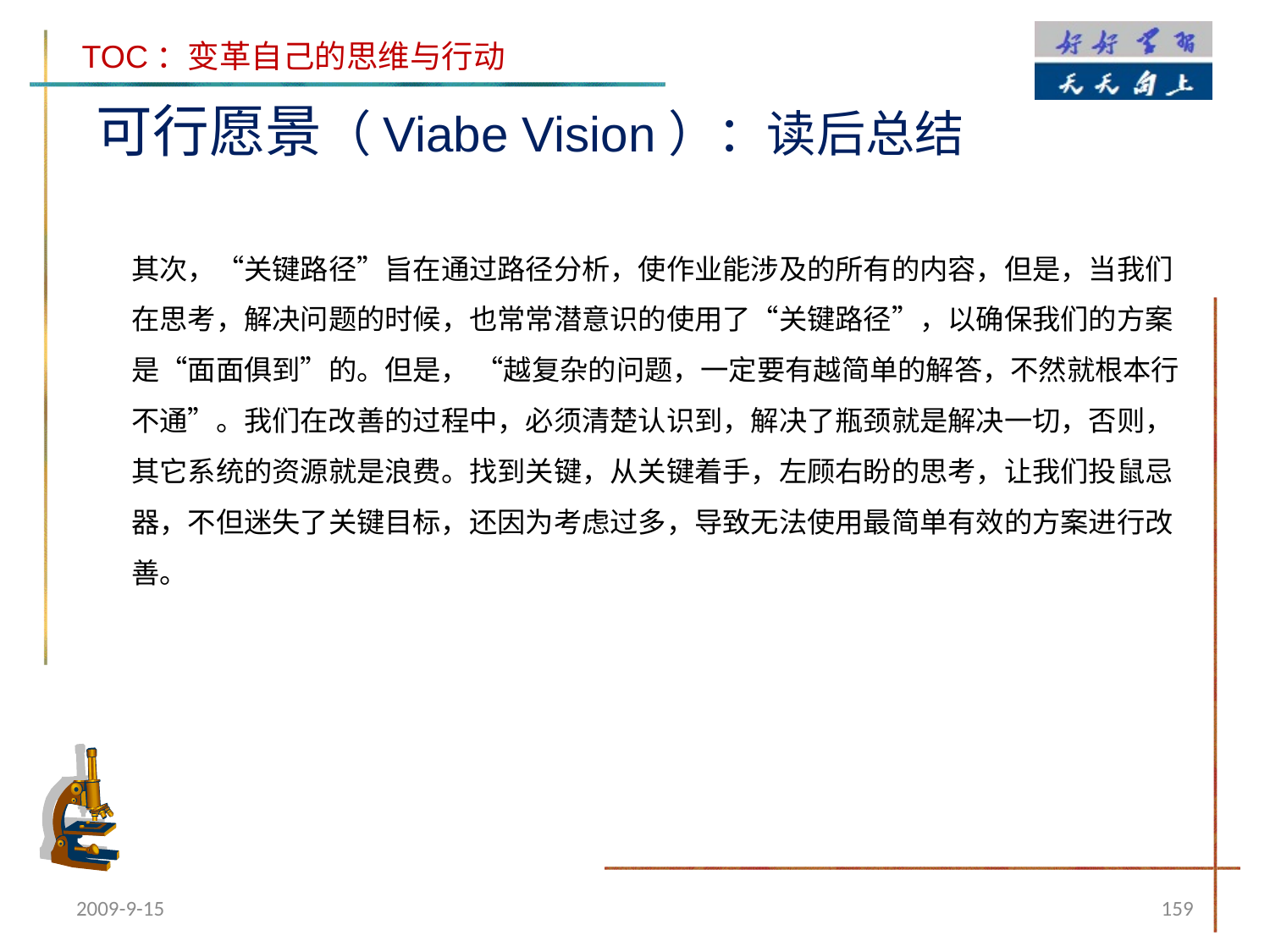

可行愿景（Viabe Vision）：读后总结
其次，“关键路径”旨在通过路径分析，使作业能涉及的所有的内容，但是，当我们在思考，解决问题的时候，也常常潜意识的使用了“关键路径”，以确保我们的方案是“面面俱到”的。但是， “越复杂的问题，一定要有越简单的解答，不然就根本行不通”。我们在改善的过程中，必须清楚认识到，解决了瓶颈就是解决一切，否则，其它系统的资源就是浪费。找到关键，从关键着手，左顾右盼的思考，让我们投鼠忌器，不但迷失了关键目标，还因为考虑过多，导致无法使用最简单有效的方案进行改善。
2009-9-15
159